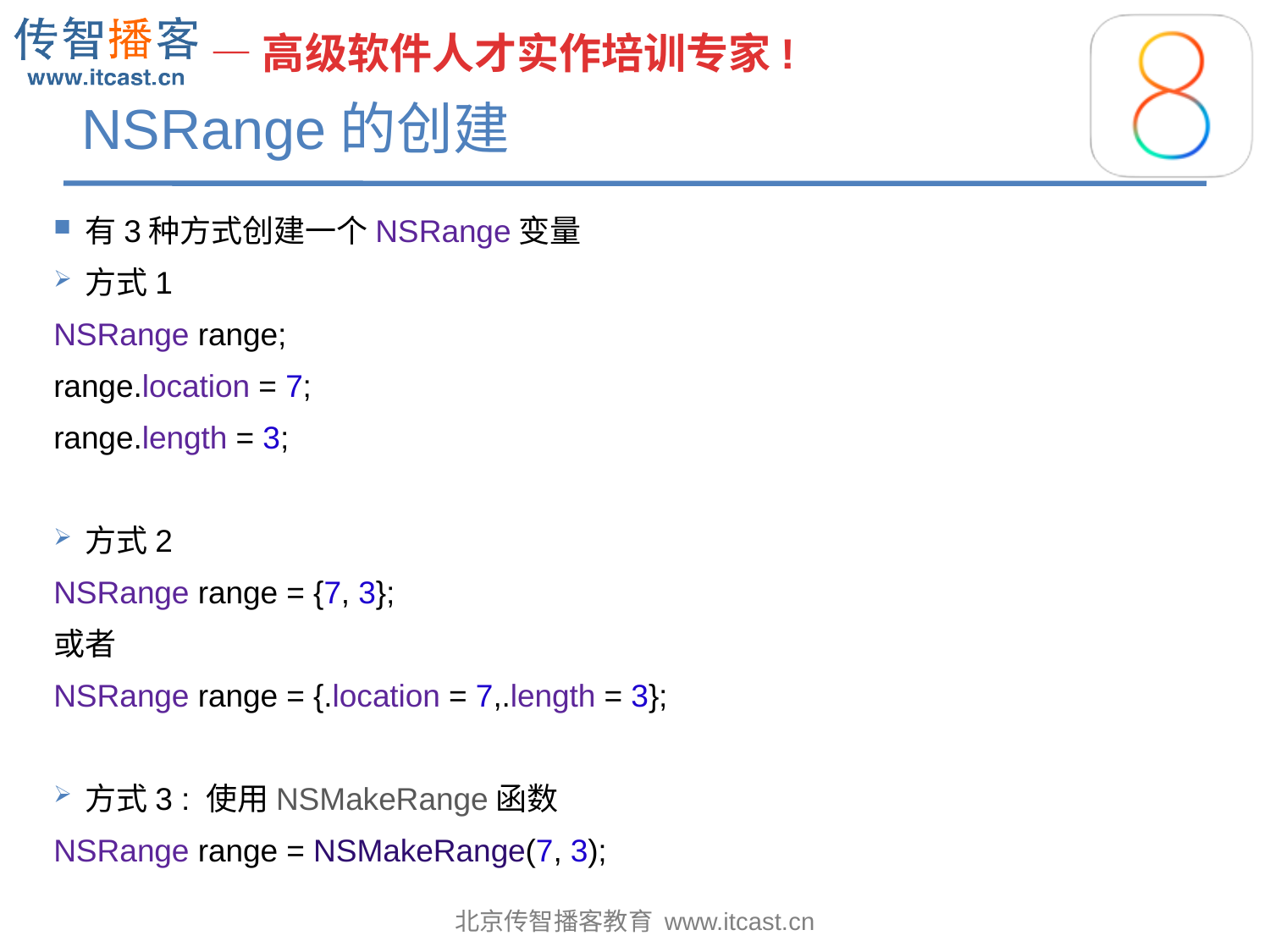

# NSRange的创建
有3种方式创建一个NSRange变量
方式1
NSRange range;
range.location = 7;
range.length = 3;

方式2
NSRange range = {7, 3};
或者
NSRange range = {.location = 7,.length = 3};

方式3 : 使用NSMakeRange函数
NSRange range = NSMakeRange(7, 3);